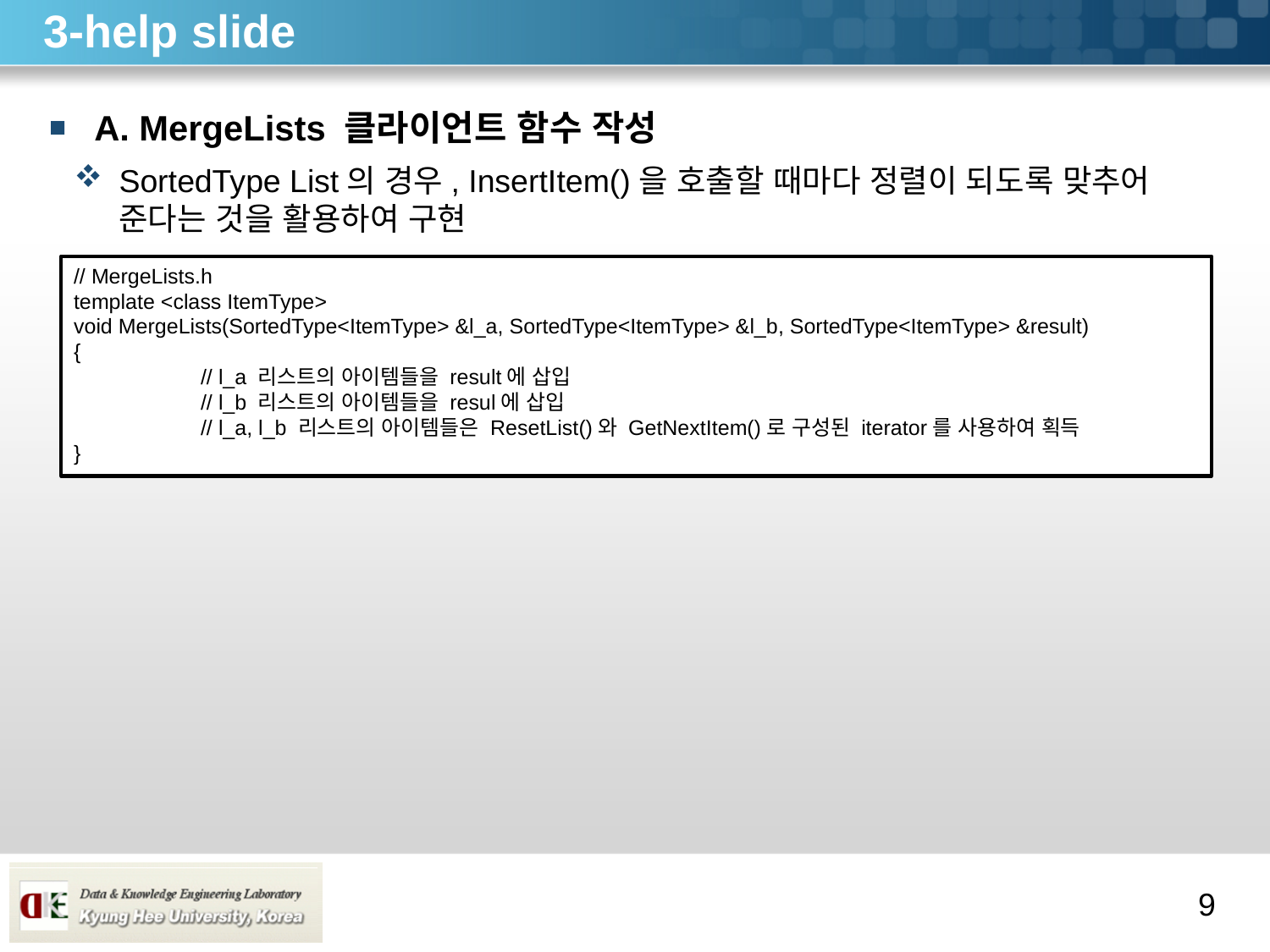

# 3-help slide
A. MergeLists 클라이언트 함수 작성
SortedType List의 경우, InsertItem()을 호출할 때마다 정렬이 되도록 맞추어 준다는 것을 활용하여 구현

// MergeLists.h
template <class ItemType>
void MergeLists(SortedType<ItemType> &l_a, SortedType<ItemType> &l_b, SortedType<ItemType> &result)
{
	// l_a 리스트의 아이템들을 result에 삽입
	// l_b 리스트의 아이템들을 resul에 삽입
	// l_a, l_b 리스트의 아이템들은 ResetList()와 GetNextItem()로 구성된 iterator를 사용하여 획득
}